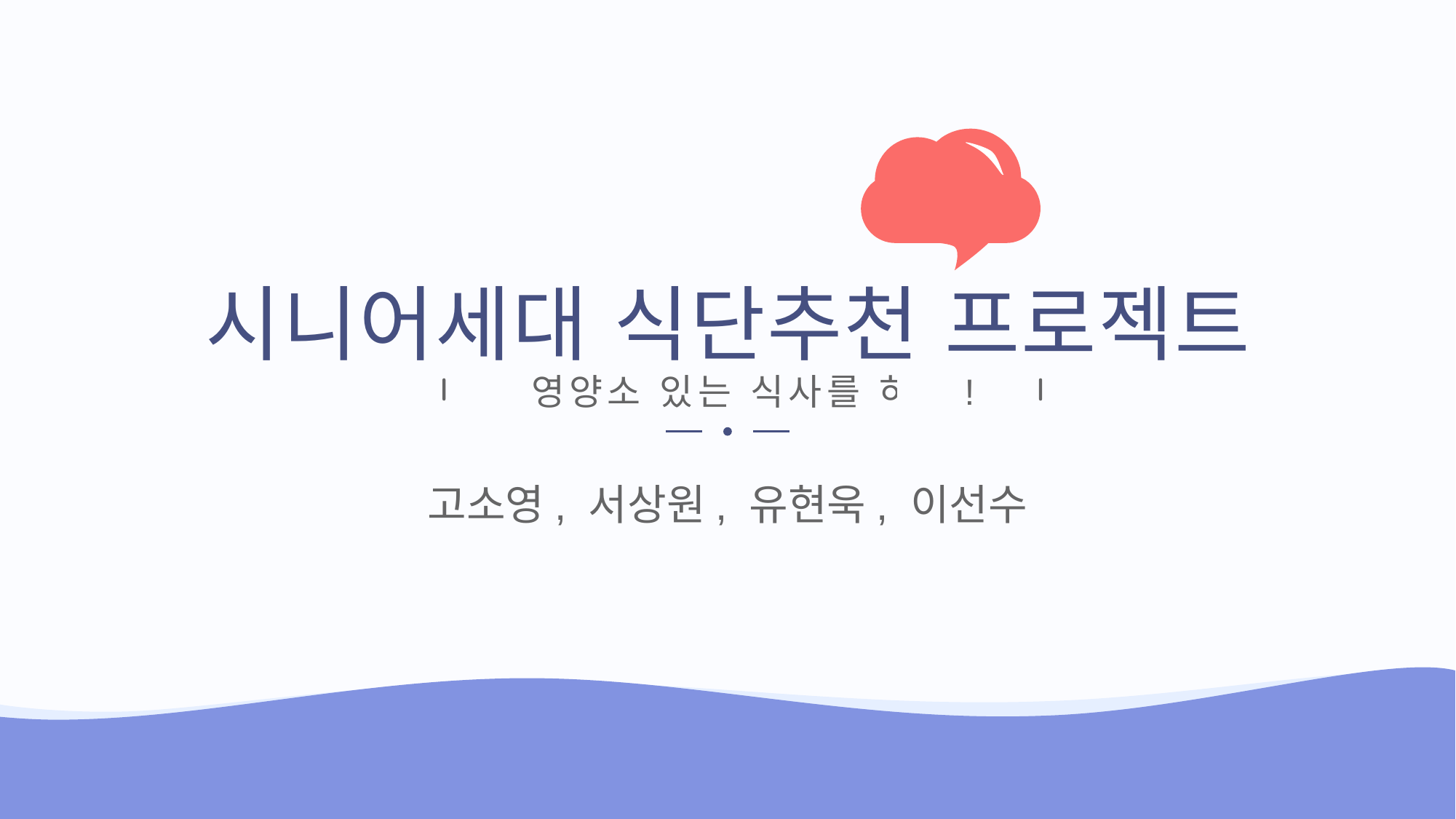

홍태선멘토님
시니어세대 식단추천 프로젝트
영양소 있는 식사를 하자!

고소영, 서상원, 유현욱, 이선수